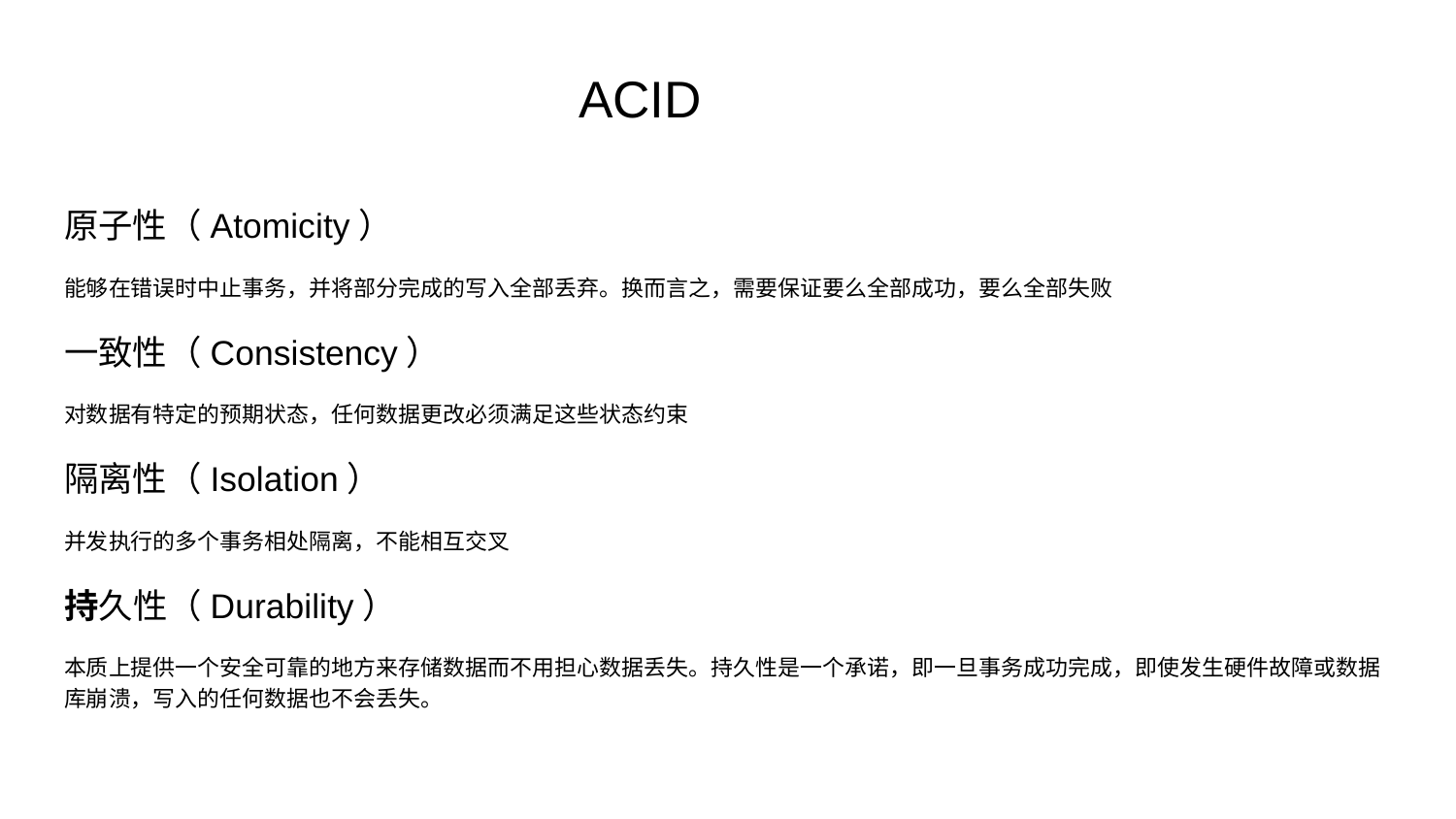

# ACID
原子性（Atomicity）
能够在错误时中止事务，并将部分完成的写入全部丢弃。换而言之，需要保证要么全部成功，要么全部失败
一致性（Consistency）
对数据有特定的预期状态，任何数据更改必须满足这些状态约束
隔离性（Isolation）
并发执行的多个事务相处隔离，不能相互交叉
持久性（Durability）
本质上提供一个安全可靠的地方来存储数据而不用担心数据丢失。持久性是一个承诺，即一旦事务成功完成，即使发生硬件故障或数据库崩溃，写入的任何数据也不会丢失。